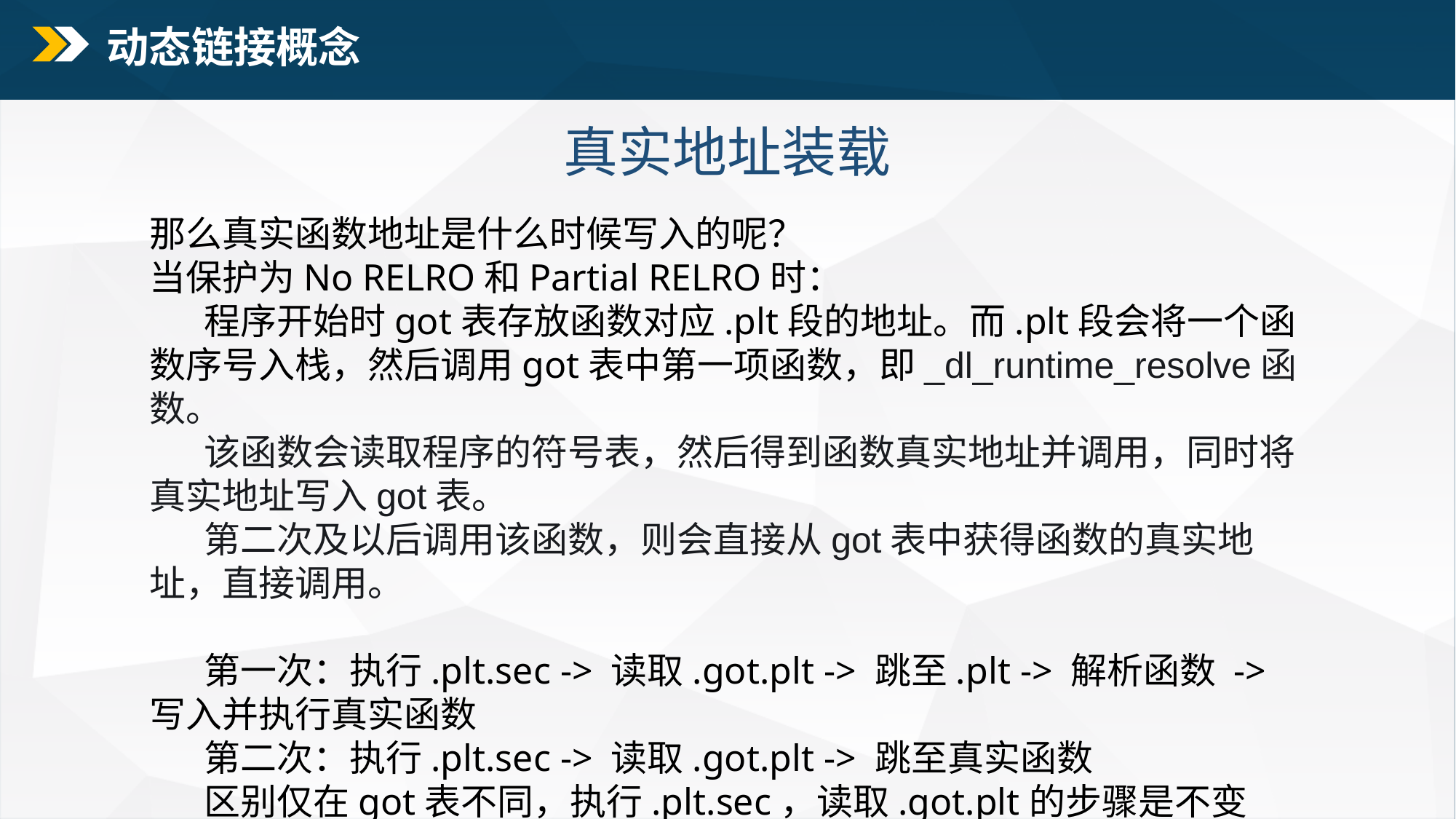

动态链接概念

真实地址装载
那么真实函数地址是什么时候写入的呢？
当保护为No RELRO和Partial RELRO时：
程序开始时got表存放函数对应.plt段的地址。而.plt段会将一个函数序号入栈，然后调用got表中第一项函数，即_dl_runtime_resolve函数。
该函数会读取程序的符号表，然后得到函数真实地址并调用，同时将真实地址写入got表。
第二次及以后调用该函数，则会直接从got表中获得函数的真实地址，直接调用。
第一次：执行.plt.sec -> 读取.got.plt -> 跳至.plt -> 解析函数 -> 写入并执行真实函数
第二次：执行.plt.sec -> 读取.got.plt -> 跳至真实函数
区别仅在got表不同，执行.plt.sec，读取.got.plt的步骤是不变的。